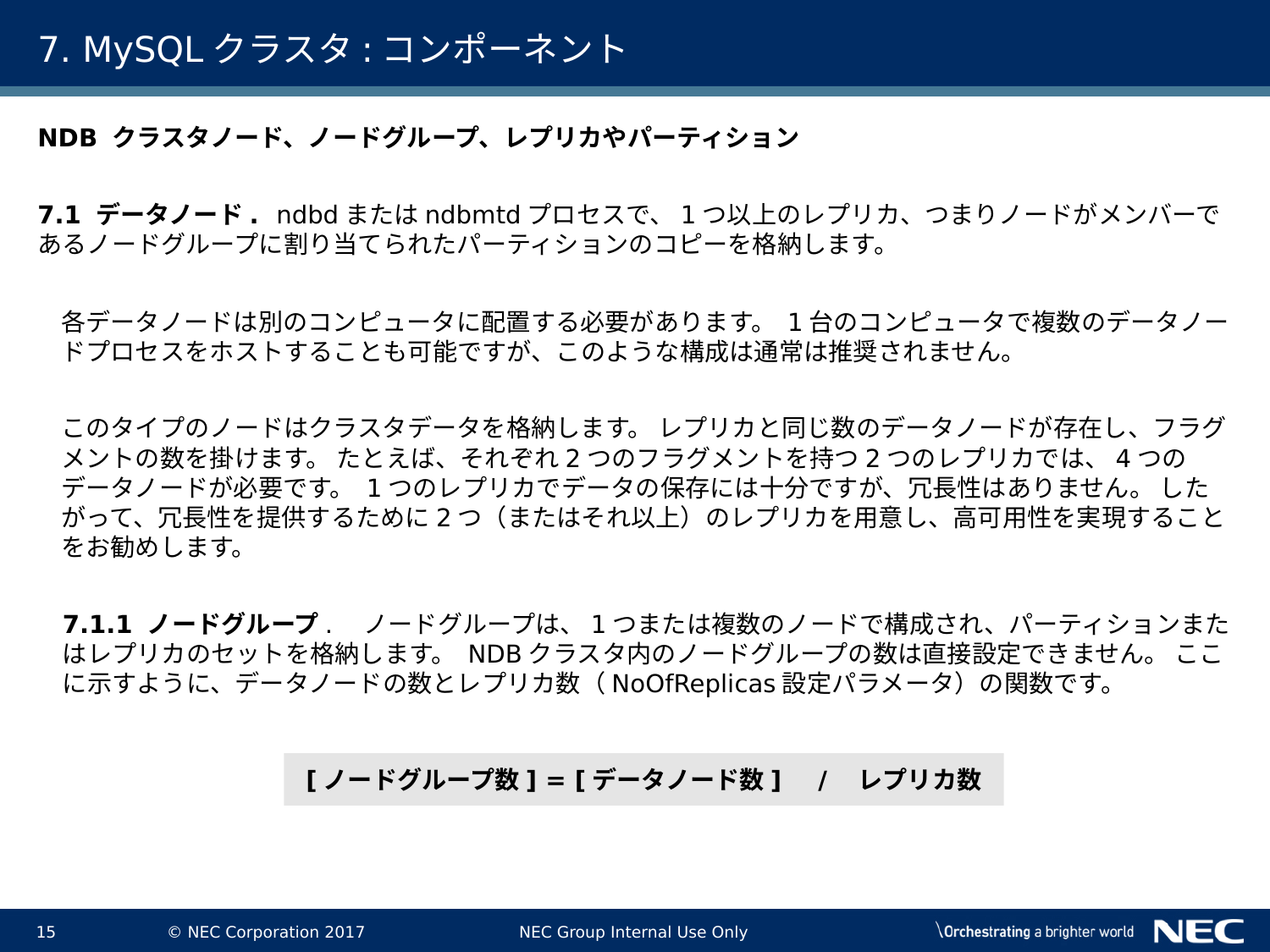

# 7. MySQLクラスタ:コンポーネント
NDB クラスタノード、ノードグループ、レプリカやパーティション

7.1 データノード.  ndbdまたはndbmtdプロセスで、1つ以上のレプリカ、つまりノードがメンバーであるノードグループに割り当てられたパーティションのコピーを格納します。

各データノードは別のコンピュータに配置する必要があります。 1台のコンピュータで複数のデータノードプロセスをホストすることも可能ですが、このような構成は通常は推奨されません。

このタイプのノードはクラスタデータを格納します。 レプリカと同じ数のデータノードが存在し、フラグメントの数を掛けます。 たとえば、それぞれ2つのフラグメントを持つ2つのレプリカでは、4つのデータノードが必要です。 1つのレプリカでデータの保存には十分ですが、冗長性はありません。 したがって、冗長性を提供するために2つ（またはそれ以上）のレプリカを用意し、高可用性を実現することをお勧めします。

7.1.1 ノードグループ.　ノードグループは、1つまたは複数のノードで構成され、パーティションまたはレプリカのセットを格納します。 NDBクラスタ内のノードグループの数は直接設定できません。 ここに示すように、データノードの数とレプリカ数（NoOfReplicas設定パラメータ）の関数です。
[ノードグループ数] = [データノード数]　/　レプリカ数